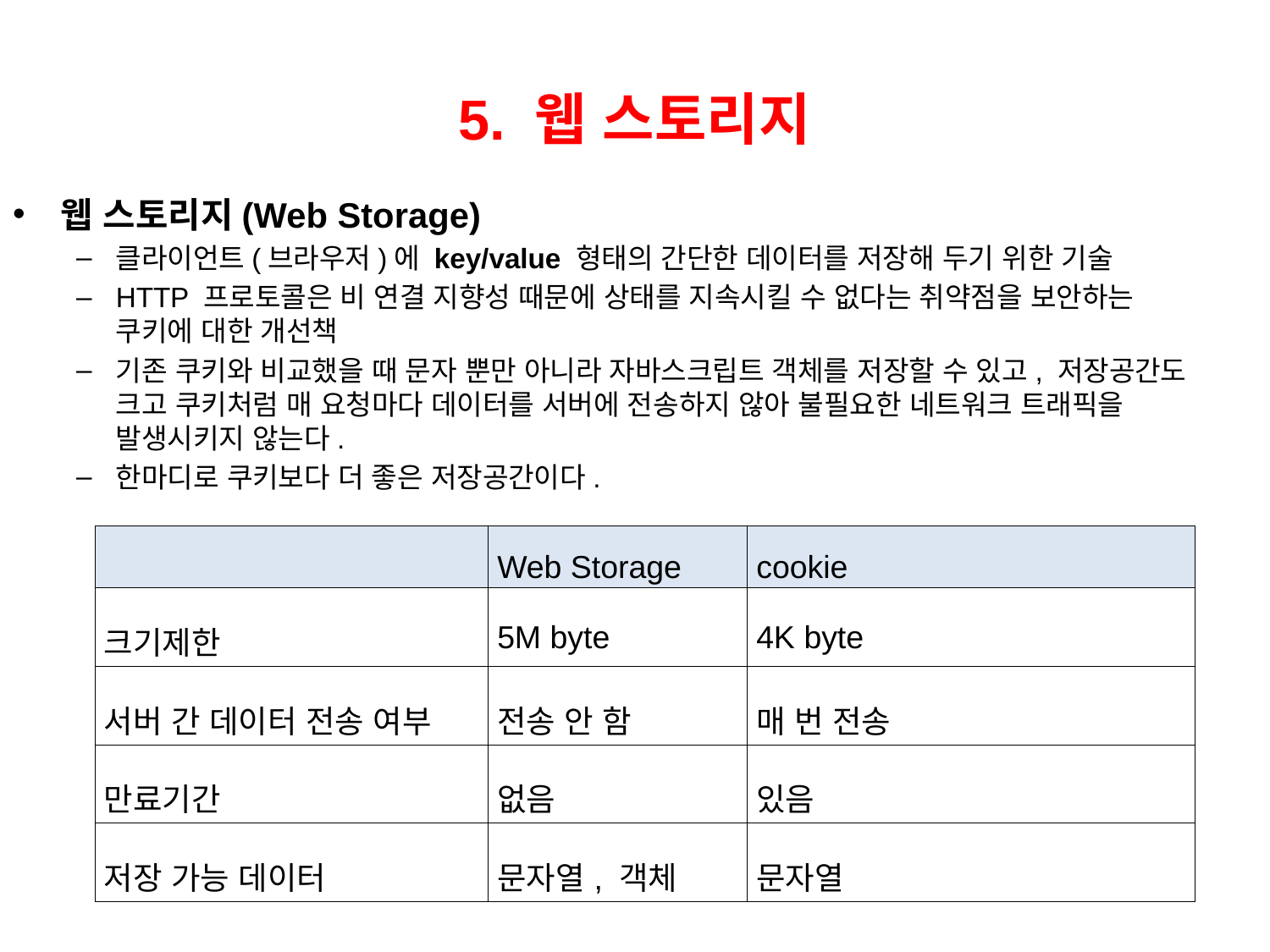

# 5. 웹 스토리지
웹 스토리지(Web Storage)
클라이언트(브라우저)에 key/value 형태의 간단한 데이터를 저장해 두기 위한 기술
HTTP 프로토콜은 비 연결 지향성 때문에 상태를 지속시킬 수 없다는 취약점을 보안하는 쿠키에 대한 개선책
기존 쿠키와 비교했을 때 문자 뿐만 아니라 자바스크립트 객체를 저장할 수 있고, 저장공간도 크고 쿠키처럼 매 요청마다 데이터를 서버에 전송하지 않아 불필요한 네트워크 트래픽을 발생시키지 않는다.
한마디로 쿠키보다 더 좋은 저장공간이다.

|  | Web Storage | cookie |
| --- | --- | --- |
| 크기제한 | 5M byte | 4K byte |
| 서버 간 데이터 전송 여부 | 전송 안 함 | 매 번 전송 |
| 만료기간 | 없음 | 있음 |
| 저장 가능 데이터 | 문자열, 객체 | 문자열 |